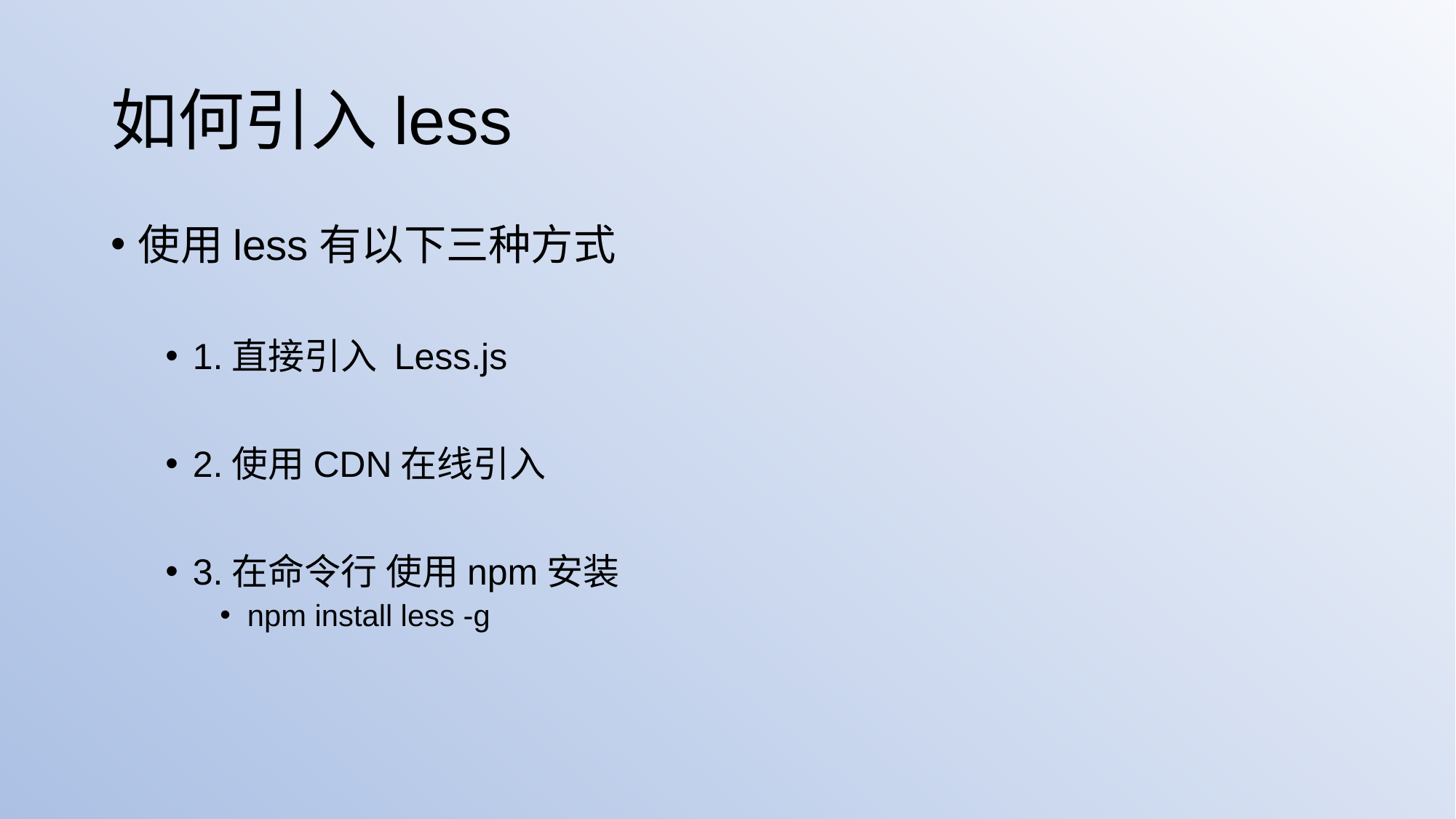

# 如何引入less
使用less有以下三种方式

1.直接引入 Less.js

2.使用CDN在线引入

3.在命令行 使用npm安装
npm install less -g